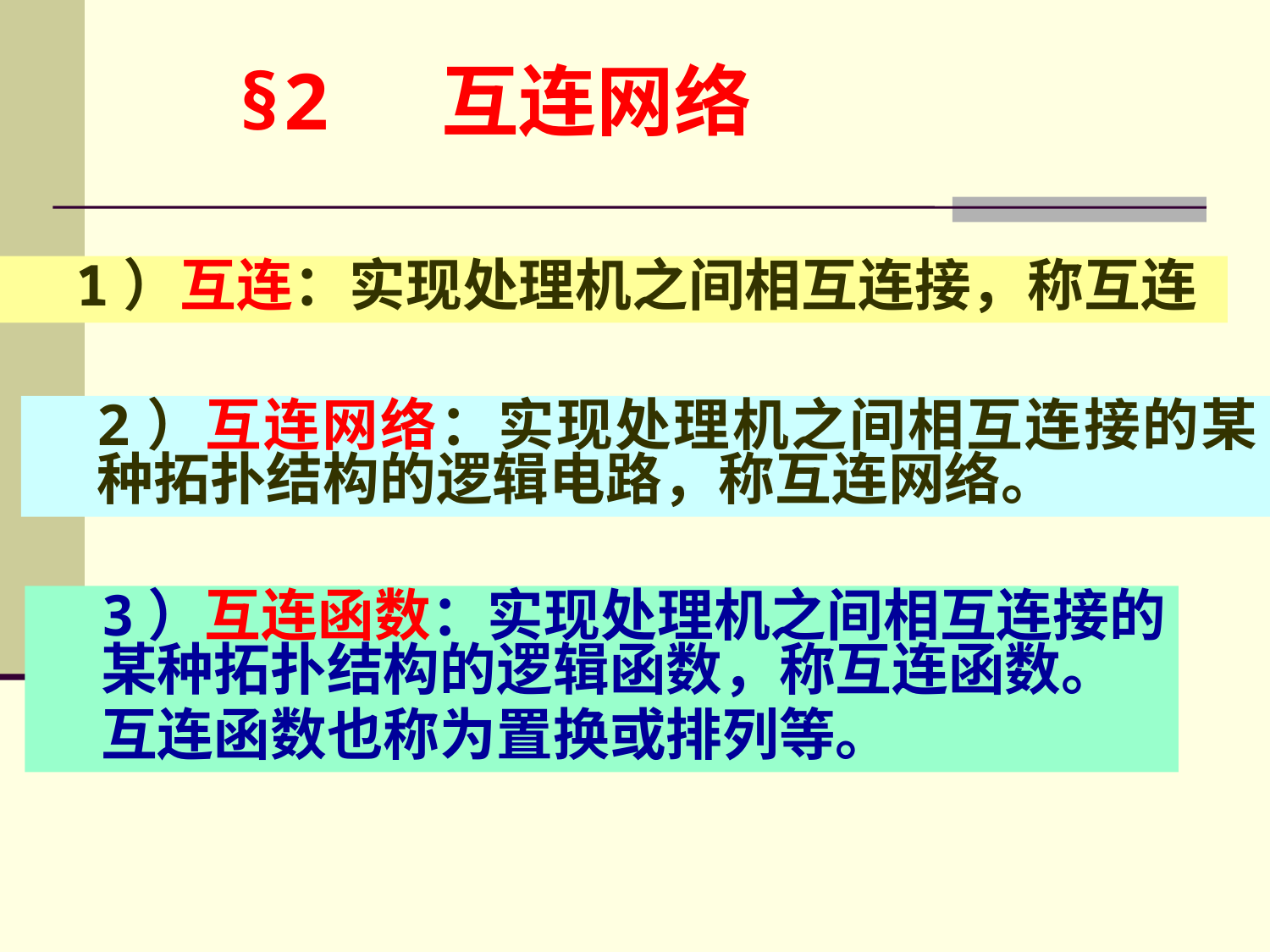

§2  互连网络
1）互连：实现处理机之间相互连接，称互连
2）互连网络：实现处理机之间相互连接的某种拓扑结构的逻辑电路，称互连网络。
3）互连函数：实现处理机之间相互连接的某种拓扑结构的逻辑函数，称互连函数。
互连函数也称为置换或排列等。
21